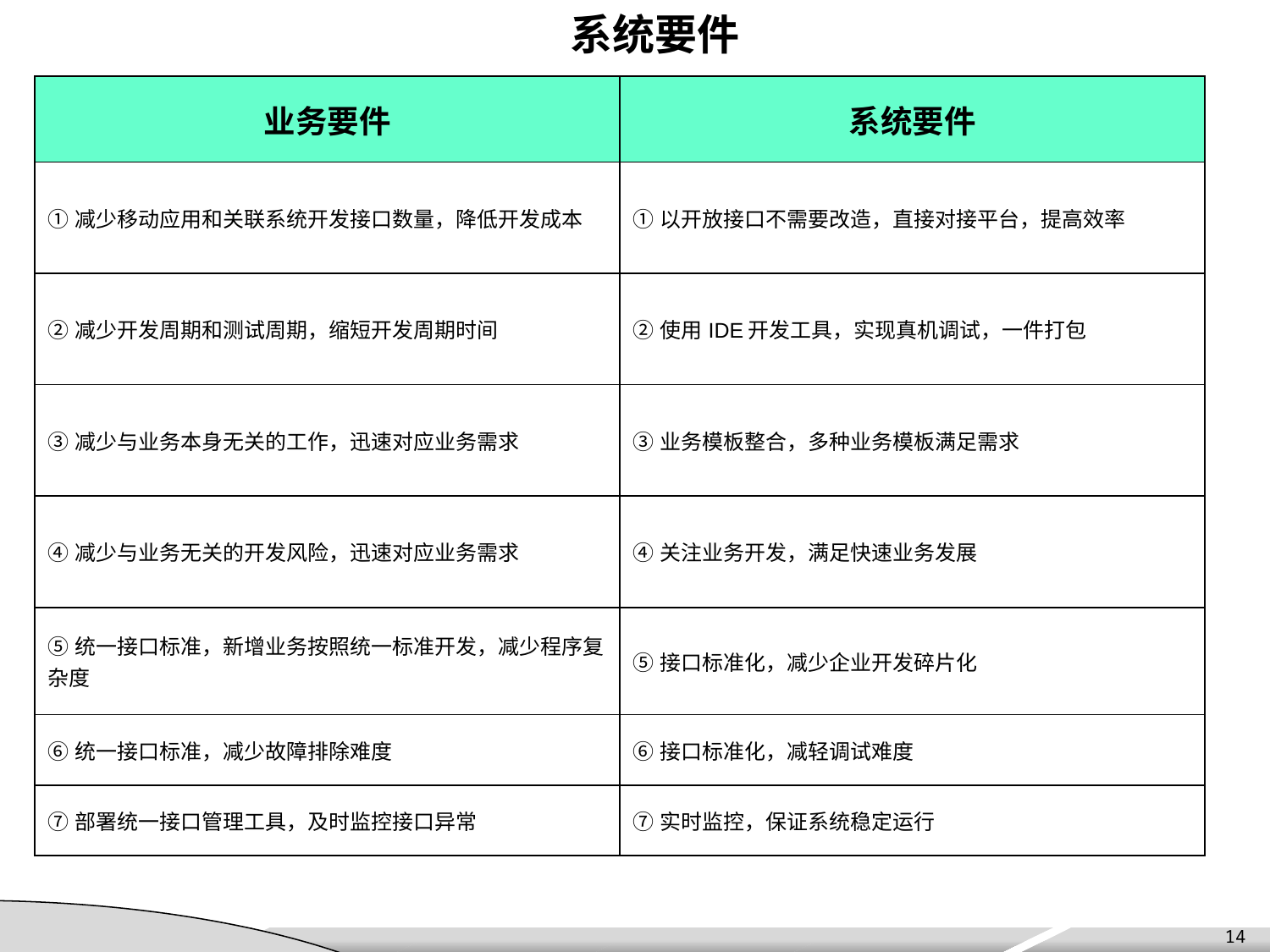

系统要件
| 业务要件 | 系统要件 |
| --- | --- |
| ①减少移动应用和关联系统开发接口数量，降低开发成本 | ①以开放接口不需要改造，直接对接平台，提高效率 |
| ②减少开发周期和测试周期，缩短开发周期时间 | ②使用IDE开发工具，实现真机调试，一件打包 |
| ③减少与业务本身无关的工作，迅速对应业务需求 | ③业务模板整合，多种业务模板满足需求 |
| ④减少与业务无关的开发风险，迅速对应业务需求 | ④关注业务开发，满足快速业务发展 |
| ⑤统一接口标准，新增业务按照统一标准开发，减少程序复杂度 | ⑤接口标准化，减少企业开发碎片化 |
| ⑥统一接口标准，减少故障排除难度 | ⑥接口标准化，减轻调试难度 |
| ⑦部署统一接口管理工具，及时监控接口异常 | ⑦实时监控，保证系统稳定运行 |
移动开发数据交换平台针对微信业务实现的系统功能
14